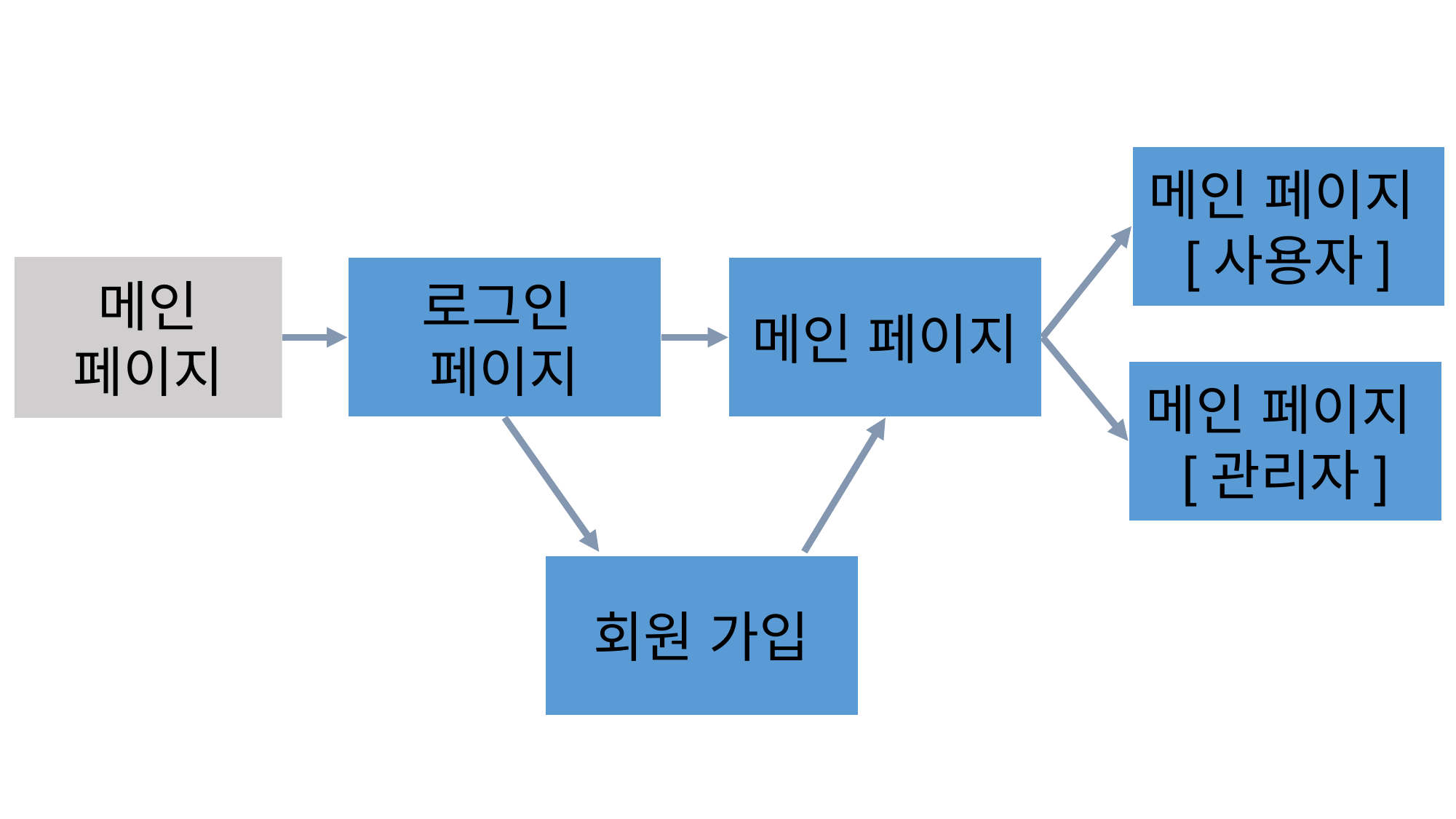

메인 페이지[사용자]
로그인
페이지
메인 페이지
메인
페이지
메인 페이지[관리자]
회원 가입